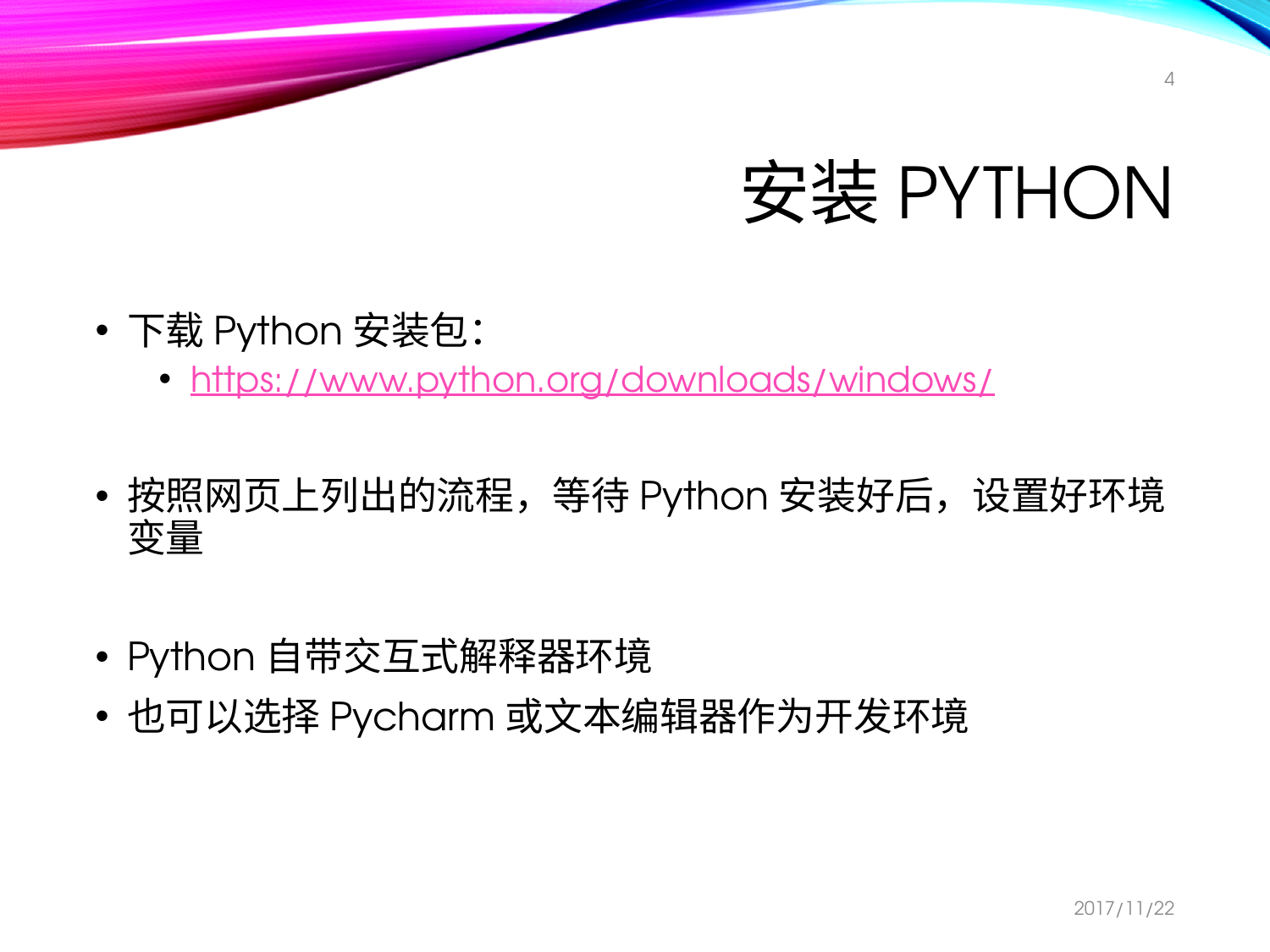

4
# 安装Python
下载Python安装包：
https://www.python.org/downloads/windows/

按照网页上列出的流程，等待Python安装好后，设置好环境变量

Python自带交互式解释器环境
也可以选择Pycharm或文本编辑器作为开发环境

2017/11/22